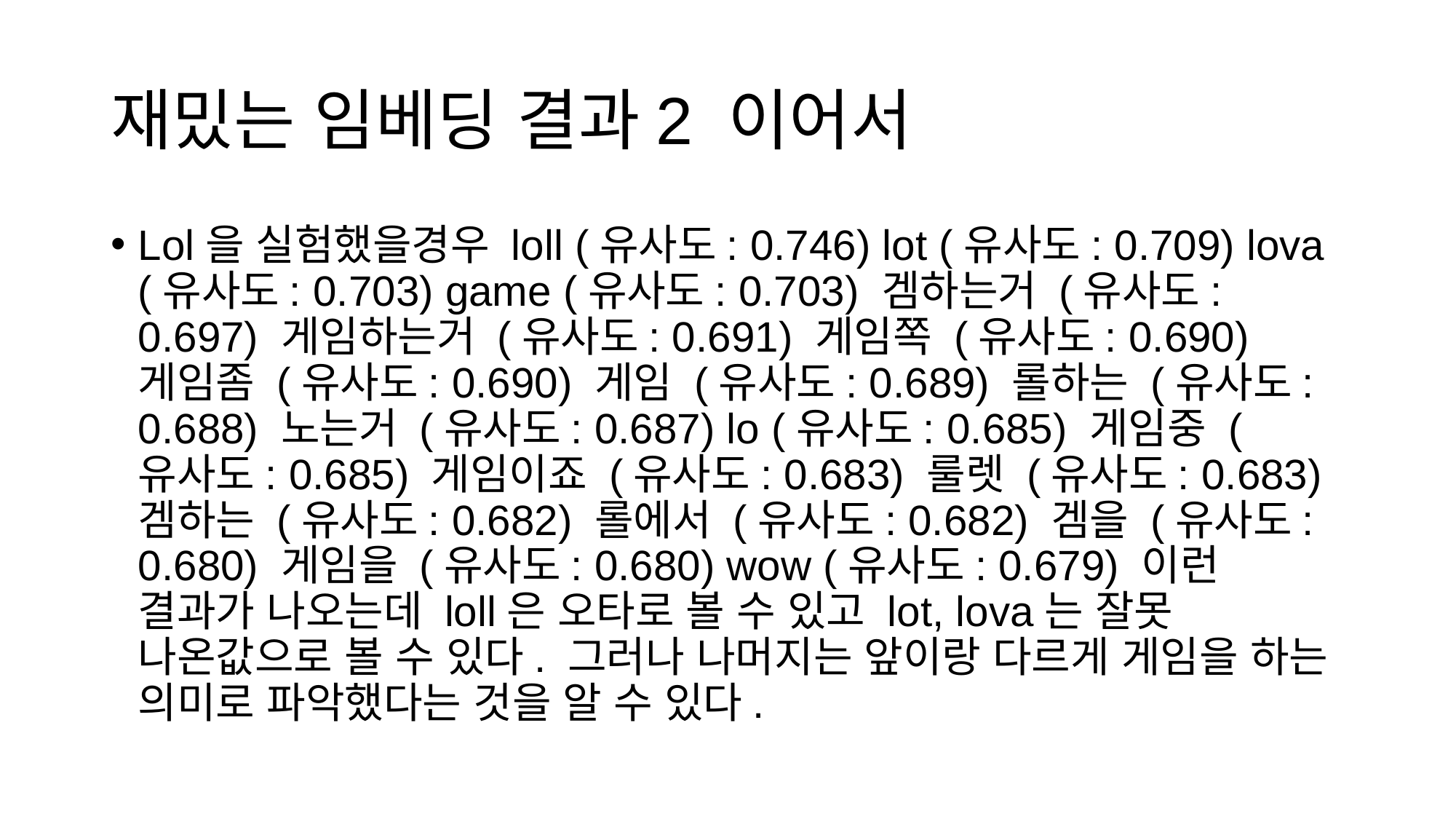

# 재밌는 임베딩 결과2 이어서
Lol을 실험했을경우 loll (유사도: 0.746) lot (유사도: 0.709) lova (유사도: 0.703) game (유사도: 0.703) 겜하는거 (유사도: 0.697) 게임하는거 (유사도: 0.691) 게임쪽 (유사도: 0.690) 게임좀 (유사도: 0.690) 게임 (유사도: 0.689) 롤하는 (유사도: 0.688) 노는거 (유사도: 0.687) lo (유사도: 0.685) 게임중 (유사도: 0.685) 게임이죠 (유사도: 0.683) 룰렛 (유사도: 0.683) 겜하는 (유사도: 0.682) 롤에서 (유사도: 0.682) 겜을 (유사도: 0.680) 게임을 (유사도: 0.680) wow (유사도: 0.679) 이런 결과가 나오는데 loll은 오타로 볼 수 있고 lot, lova는 잘못 나온값으로 볼 수 있다. 그러나 나머지는 앞이랑 다르게 게임을 하는 의미로 파악했다는 것을 알 수 있다.